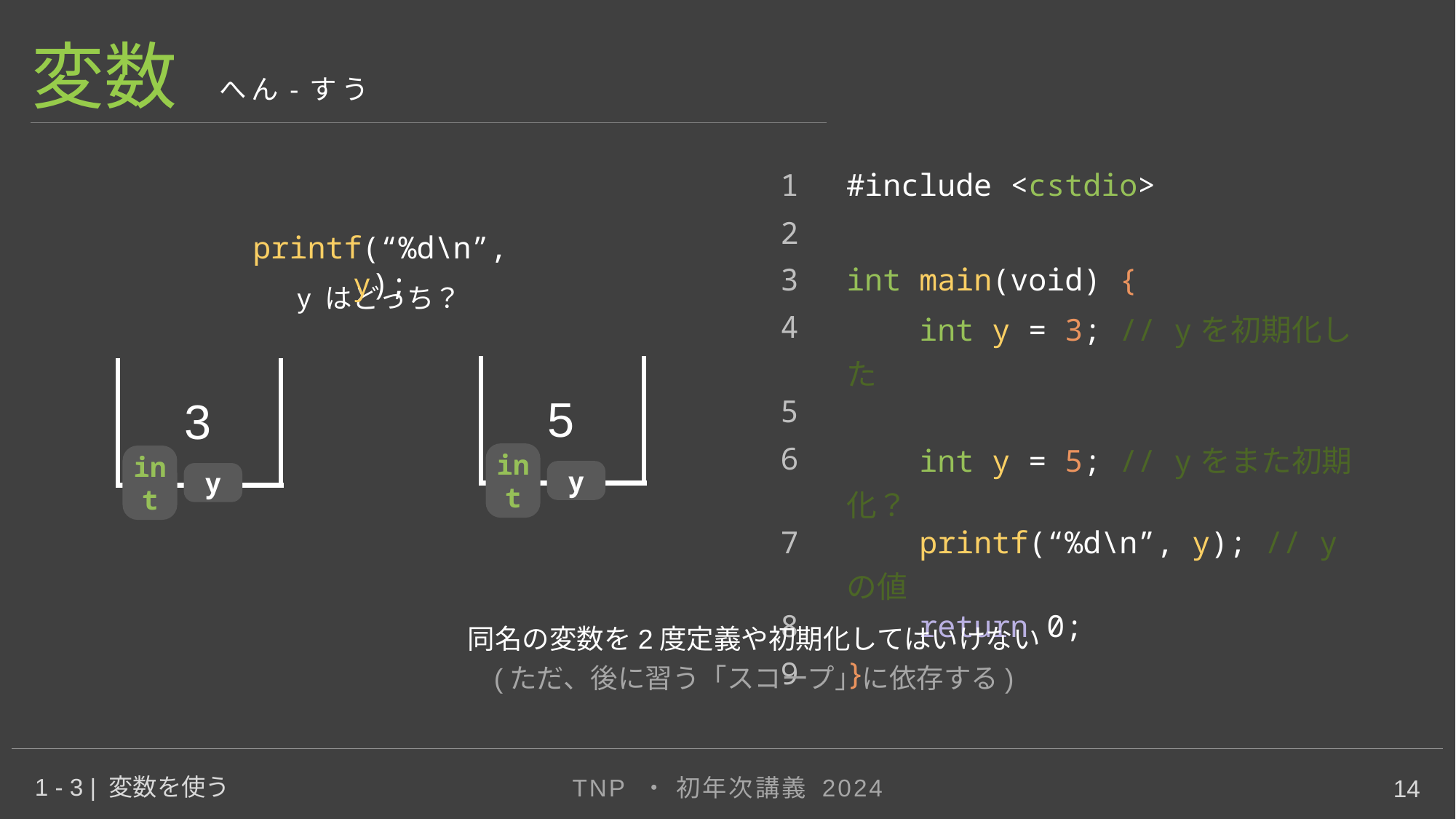

変数
へん-すう
| 1 |  | #include <cstdio> |
| --- | --- | --- |
| 2 |  |  |
| 3 |  | int main(void) { |
| 4 |  | int y = 3; // yを初期化した |
| 5 |  |  |
| 6 |  | int y = 5; // yをまた初期化？ |
| 7 |  | printf(“%d\n”, y); // yの値 |
| 8 |  | return 0; |
| 9 |  | } |
printf(“%d\n”, y);
y はどっち？
5
3
y
int
y
int
同名の変数を2度定義や初期化してはいけない
(ただ、後に習う「スコープ」に依存する)
14
1 - 3 | 変数を使う